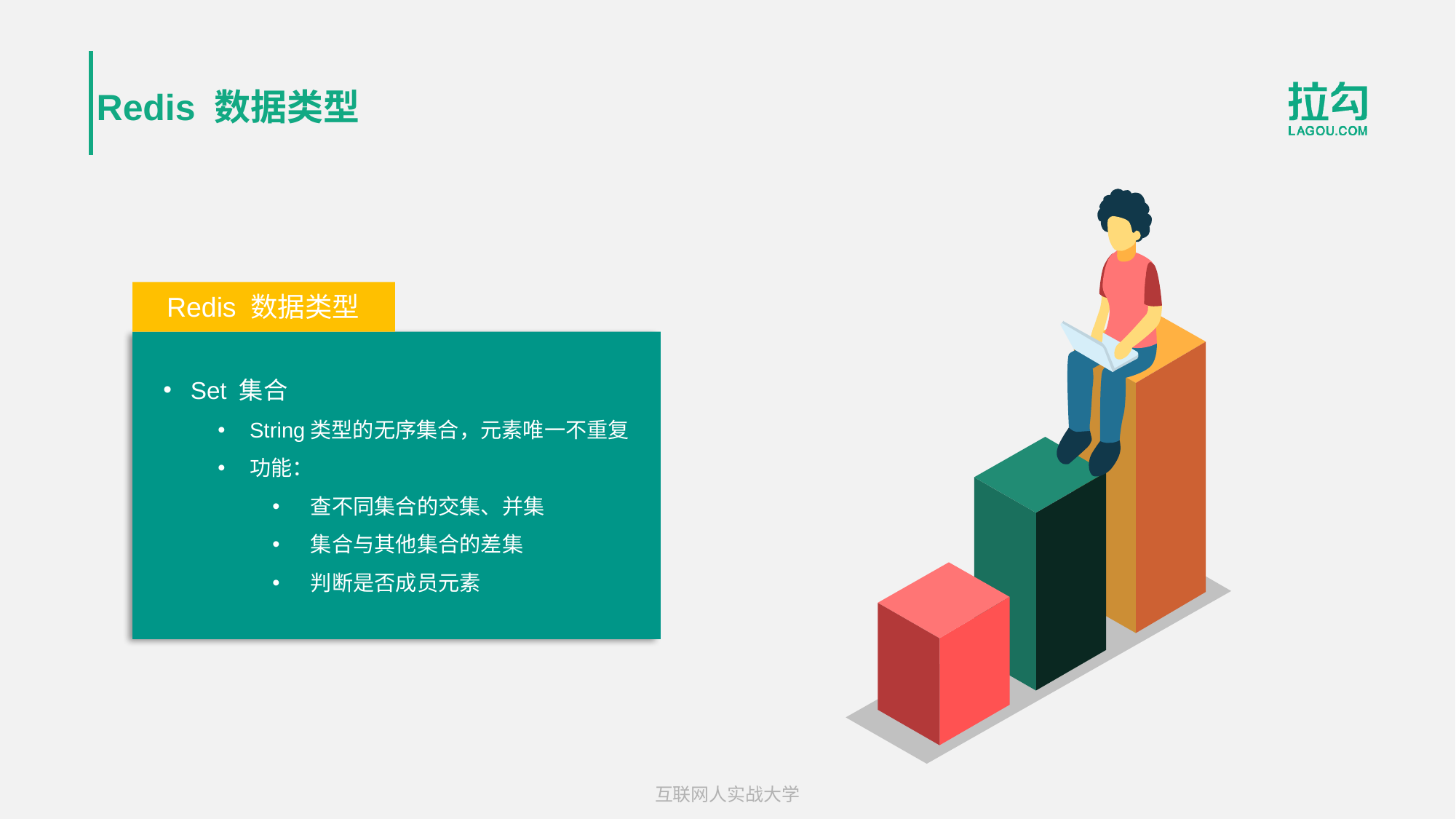

# Redis 数据类型

Redis 数据类型

Set 集合
String类型的无序集合，元素唯一不重复
功能：
查不同集合的交集、并集
集合与其他集合的差集
判断是否成员元素